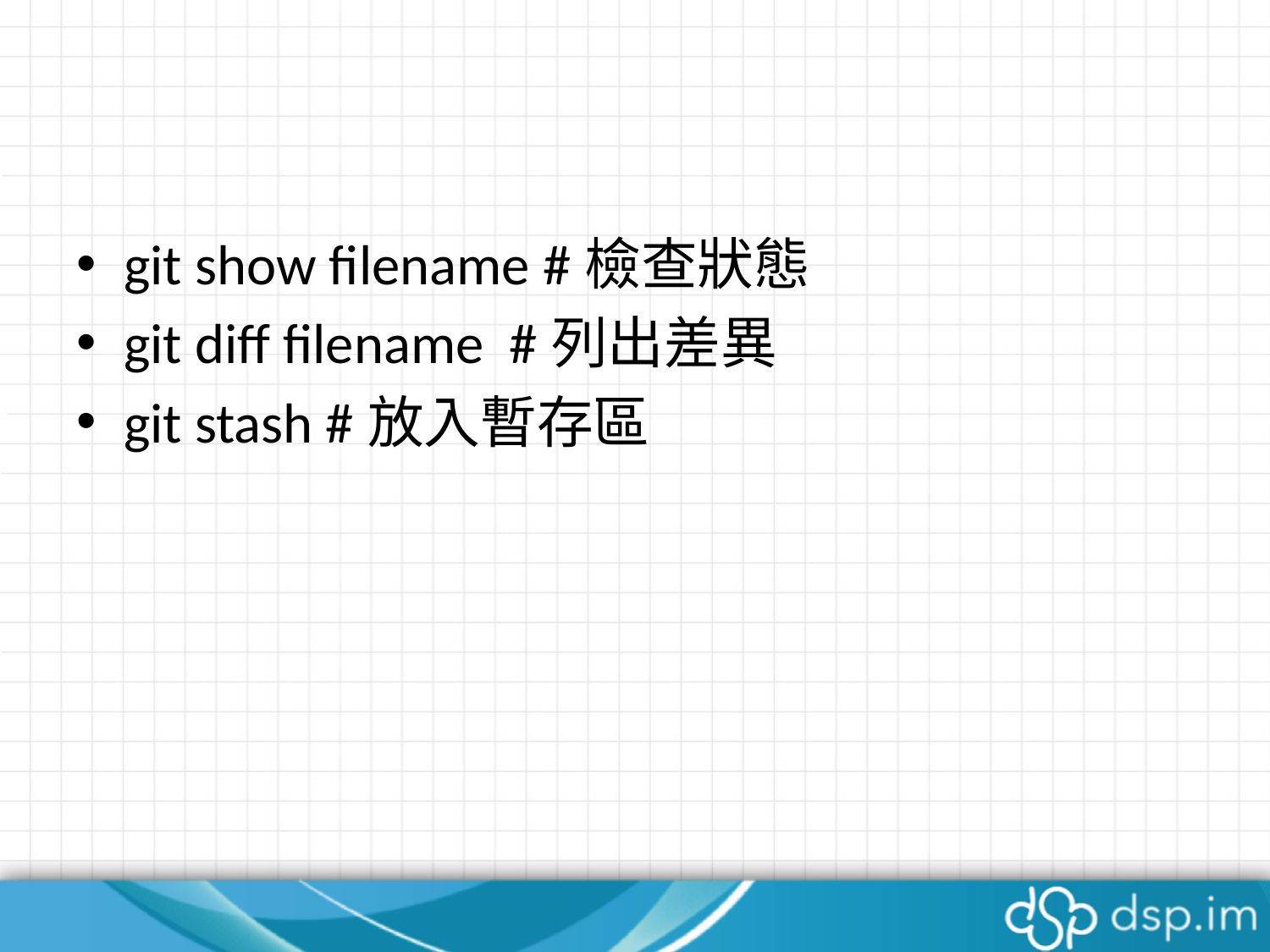

#
git show filename #檢查狀態
git diff filename  #列出差異
git stash #放入暫存區